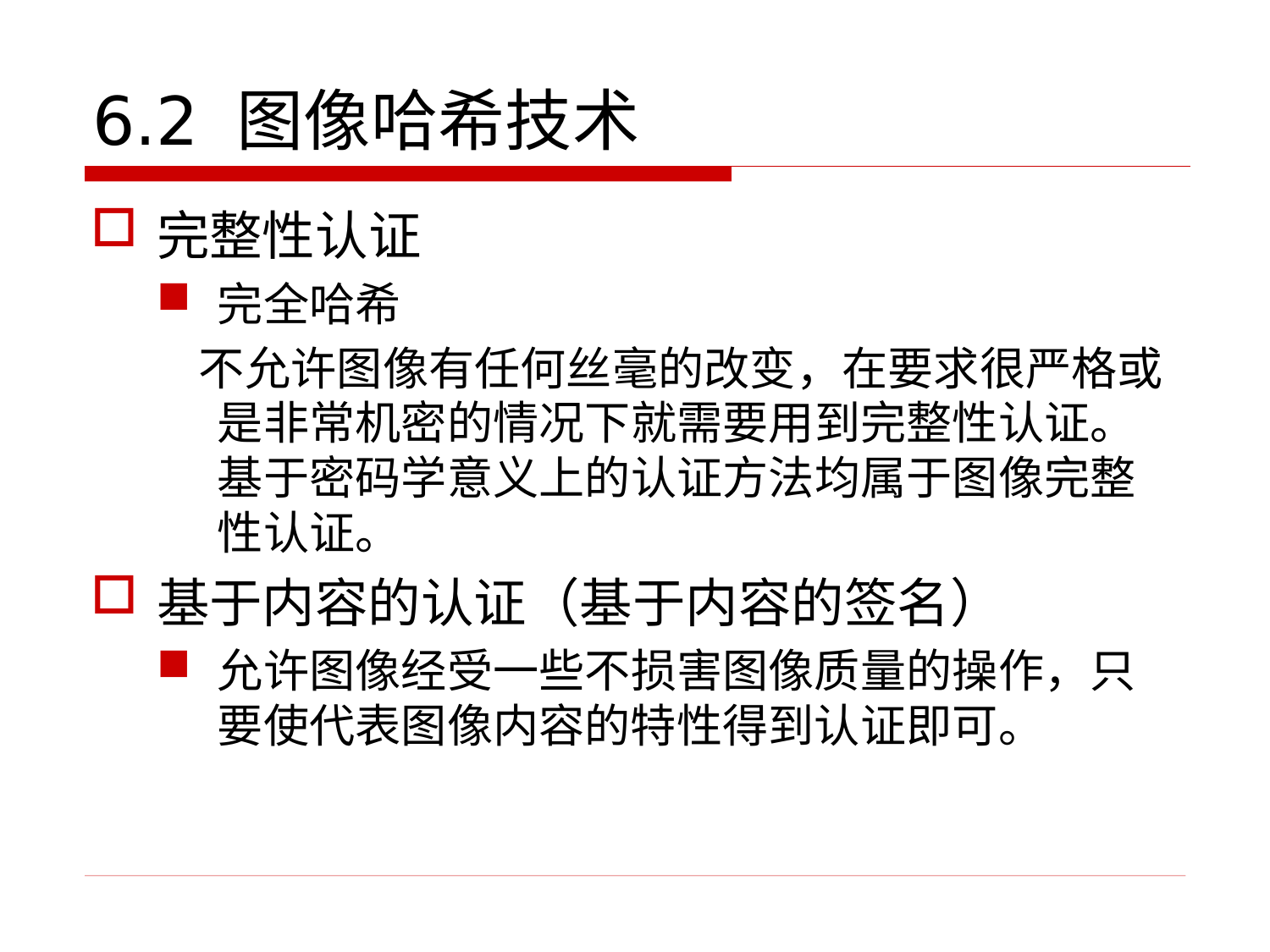

6.2 图像哈希技术
完整性认证
完全哈希
   不允许图像有任何丝毫的改变，在要求很严格或是非常机密的情况下就需要用到完整性认证。基于密码学意义上的认证方法均属于图像完整性认证。
基于内容的认证（基于内容的签名）
允许图像经受一些不损害图像质量的操作，只要使代表图像内容的特性得到认证即可。